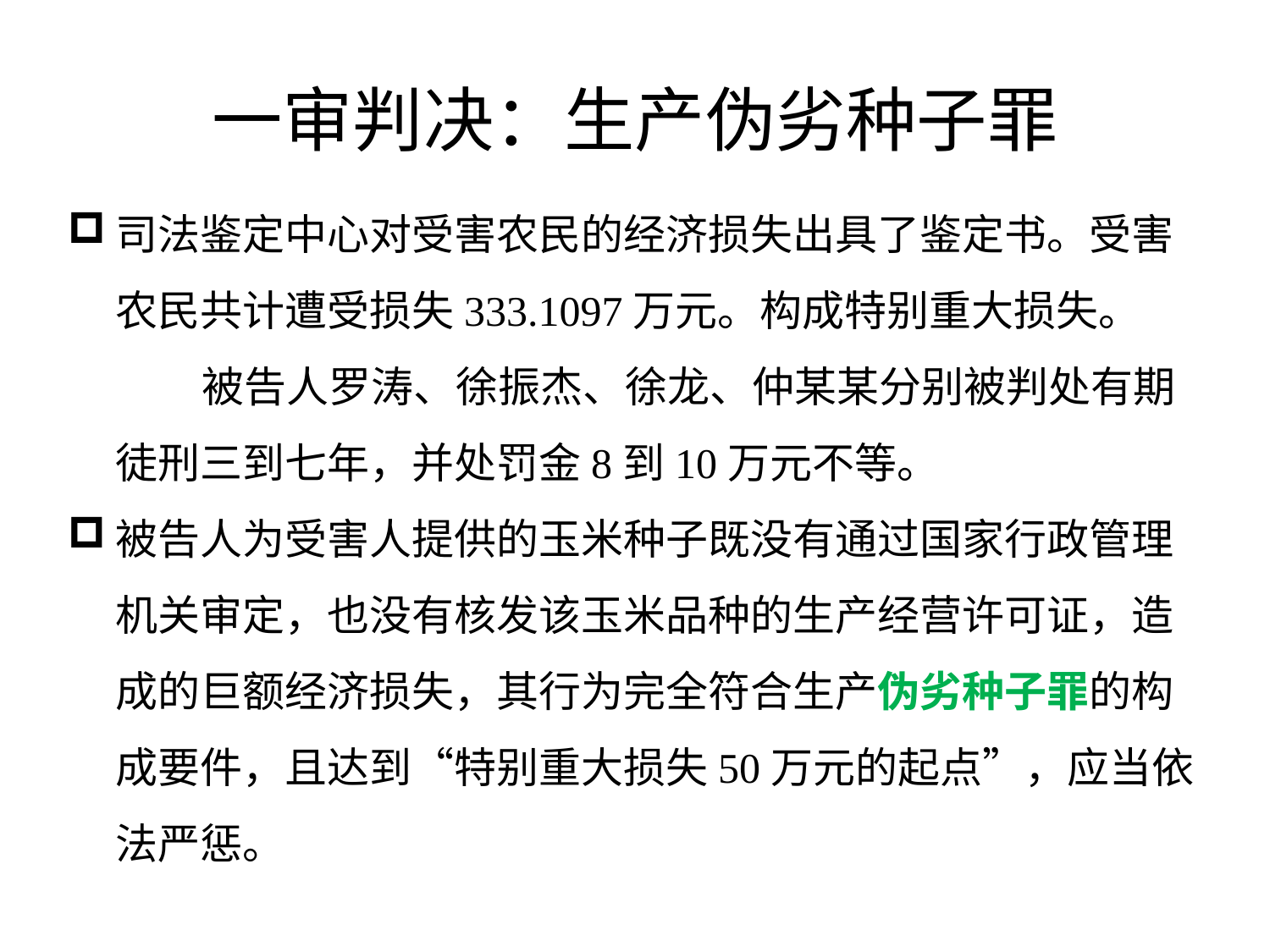

# 一审判决：生产伪劣种子罪
司法鉴定中心对受害农民的经济损失出具了鉴定书。受害农民共计遭受损失333.1097万元。构成特别重大损失。
             被告人罗涛、徐振杰、徐龙、仲某某分别被判处有期徒刑三到七年，并处罚金8到10万元不等。
被告人为受害人提供的玉米种子既没有通过国家行政管理机关审定，也没有核发该玉米品种的生产经营许可证，造成的巨额经济损失，其行为完全符合生产伪劣种子罪的构成要件，且达到“特别重大损失50万元的起点”，应当依法严惩。